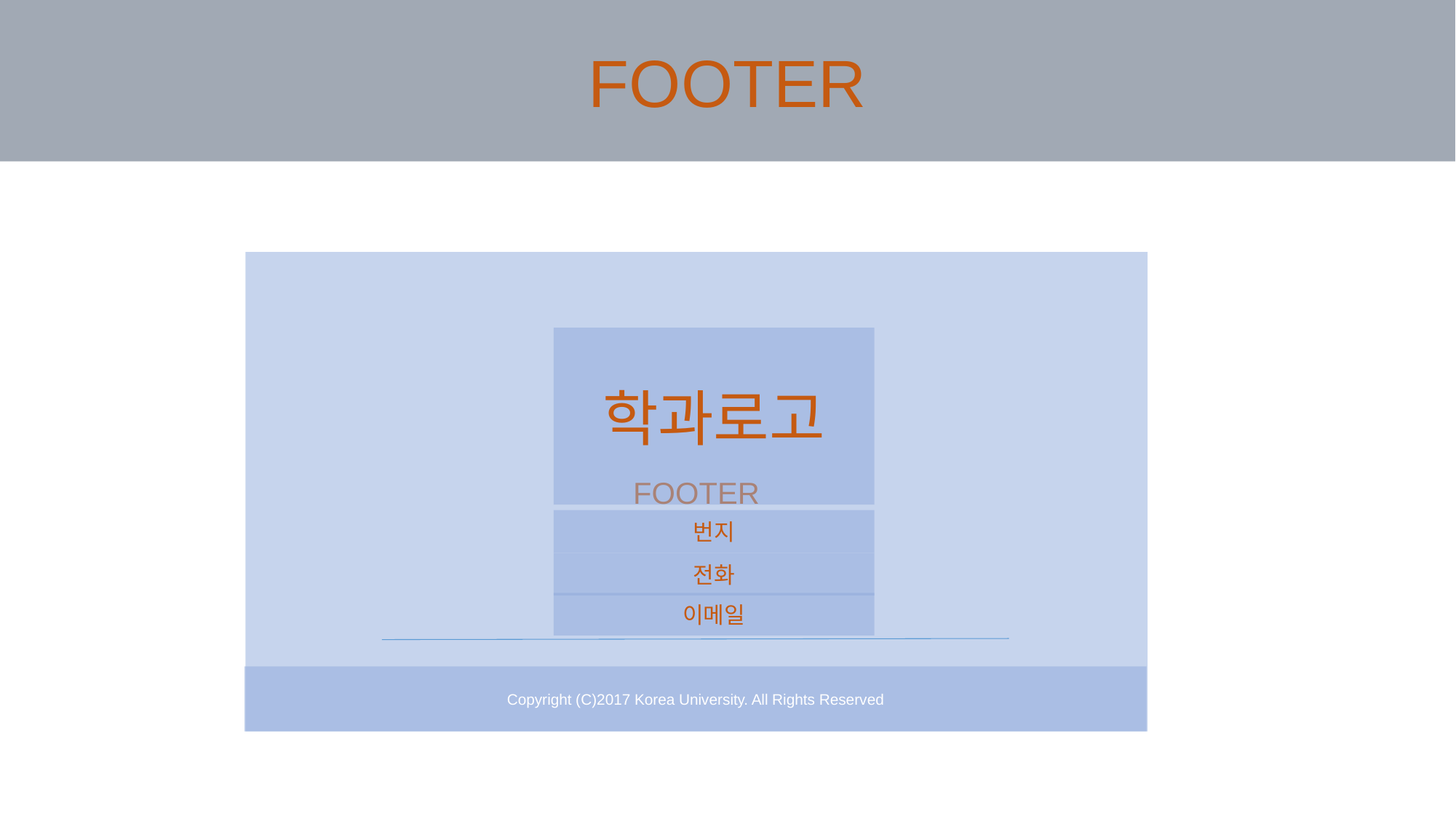

FOOTER
FOOTER
학과로고
번지
전화
이메일
Copyright (C)2017 Korea University. All Rights Reserved